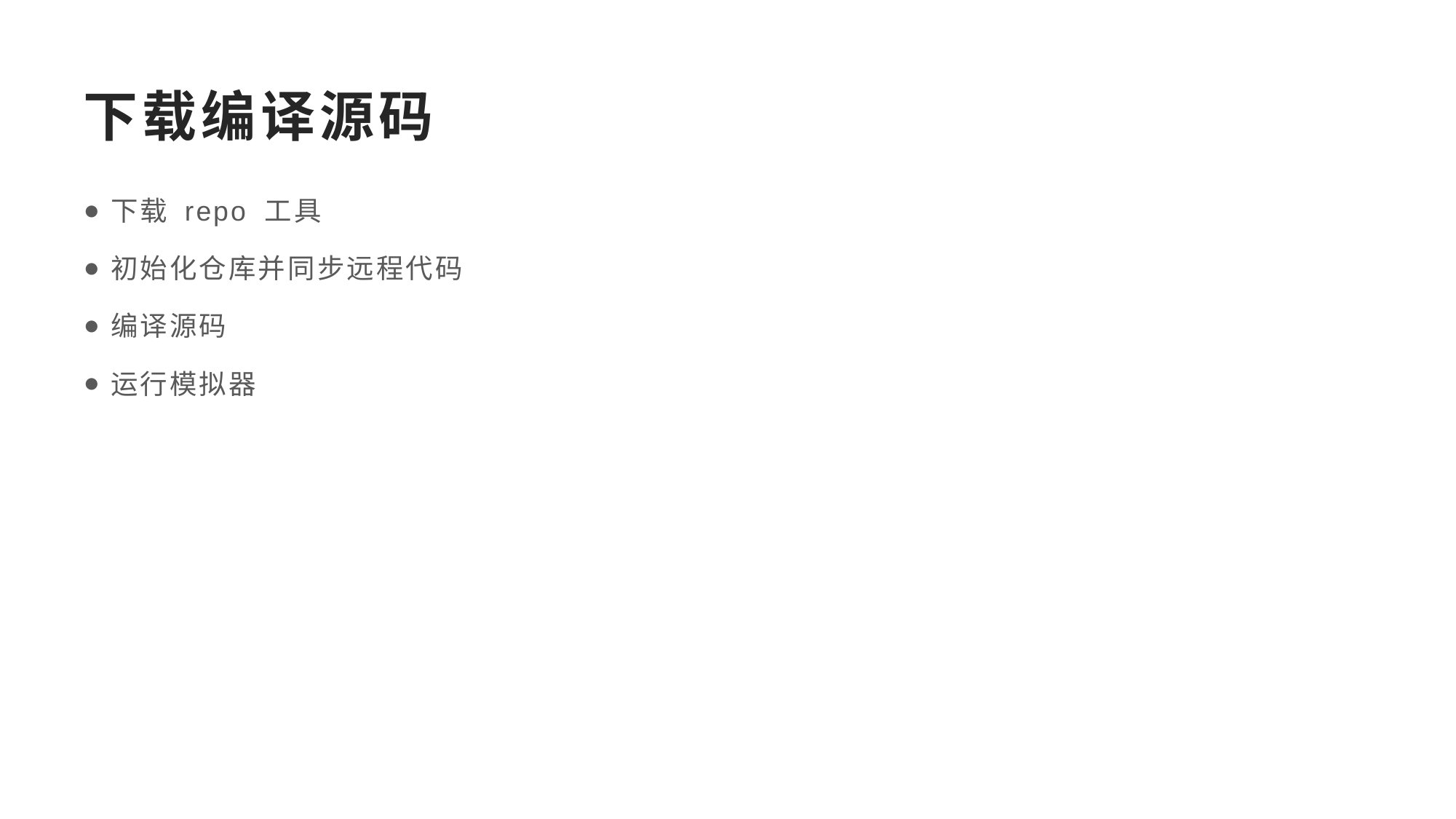

# 下载编译源码
下载 repo 工具
初始化仓库并同步远程代码
编译源码
运行模拟器